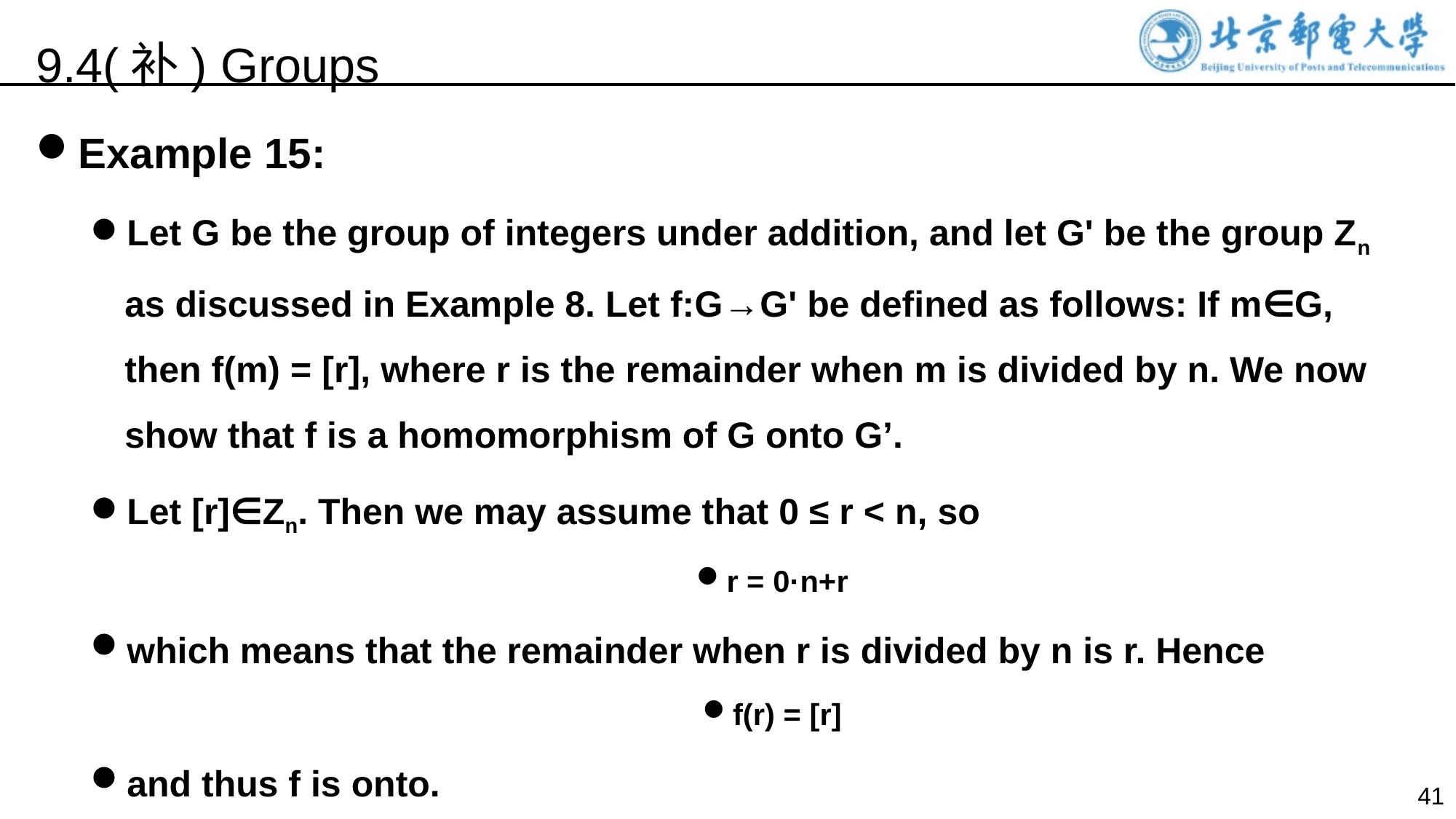

9.4(补) Groups
Example 15:
Let G be the group of integers under addition, and let G' be the group Zn as discussed in Example 8. Let f:G→G' be defined as follows: If m∈G, then f(m) = [r], where r is the remainder when m is divided by n. We now show that f is a homomorphism of G onto G’.
Let [r]∈Zn. Then we may assume that 0 ≤ r < n, so
r = 0·n+r
which means that the remainder when r is divided by n is r. Hence
f(r) = [r]
and thus f is onto.